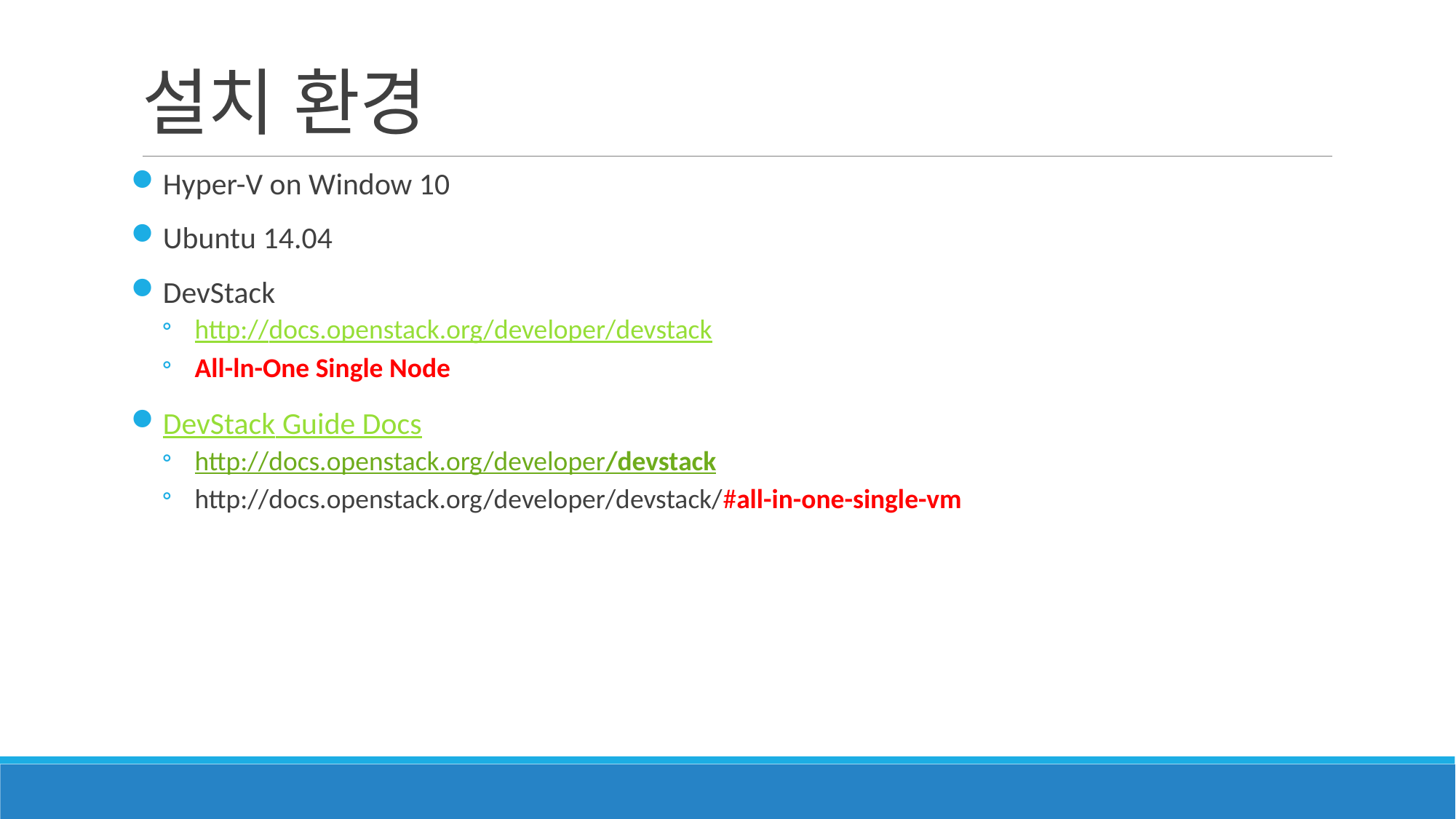

# 설치 환경
Hyper-V on Window 10
Ubuntu 14.04
DevStack
http://docs.openstack.org/developer/devstack
All-ln-One Single Node
DevStack Guide Docs
http://docs.openstack.org/developer/devstack
http://docs.openstack.org/developer/devstack/#all-in-one-single-vm